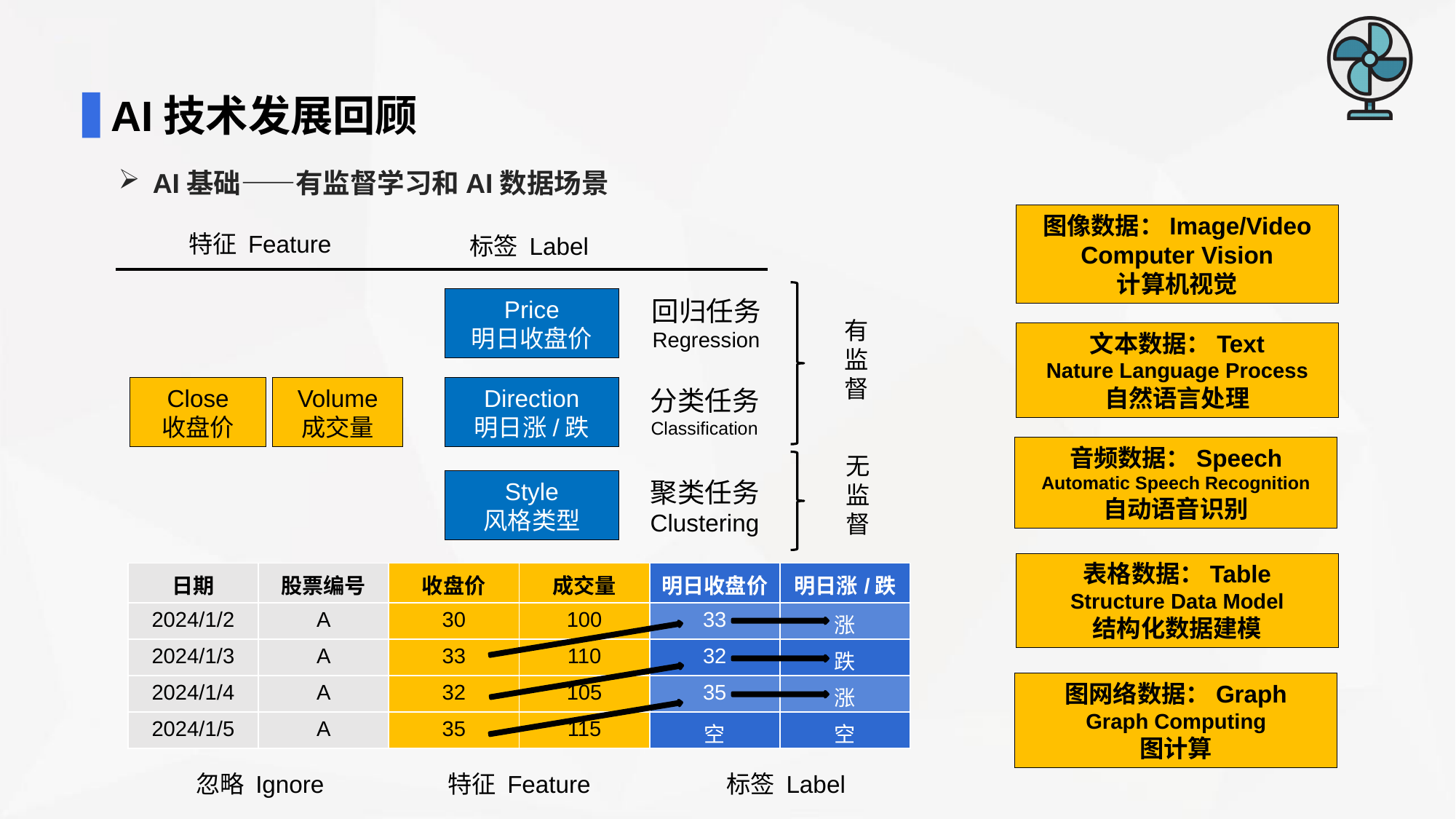

AI技术发展回顾
AI基础——有监督学习和AI数据场景
图像数据：Image/Video
Computer Vision
计算机视觉
特征 Feature
标签 Label

回归任务
Regression
Price
明日收盘价
有监督
文本数据：Text
Nature Language Process
自然语言处理
Direction
明日涨/跌
Volume
成交量
Close
收盘价
分类任务
Classification
音频数据：Speech
Automatic Speech Recognition
自动语音识别
无监督

聚类任务
Clustering
Style
风格类型
表格数据：Table
Structure Data Model
结构化数据建模
| 日期 | 股票编号 | 收盘价 | 成交量 | 明日收盘价 | 明日涨/跌 |
| --- | --- | --- | --- | --- | --- |
| 2024/1/2 | A | 30 | 100 | 33 | 涨 |
| 2024/1/3 | A | 33 | 110 | 32 | 跌 |
| 2024/1/4 | A | 32 | 105 | 35 | 涨 |
| 2024/1/5 | A | 35 | 115 | 空 | 空 |

图网络数据：Graph
Graph Computing
图计算

忽略 Ignore
特征 Feature
标签 Label